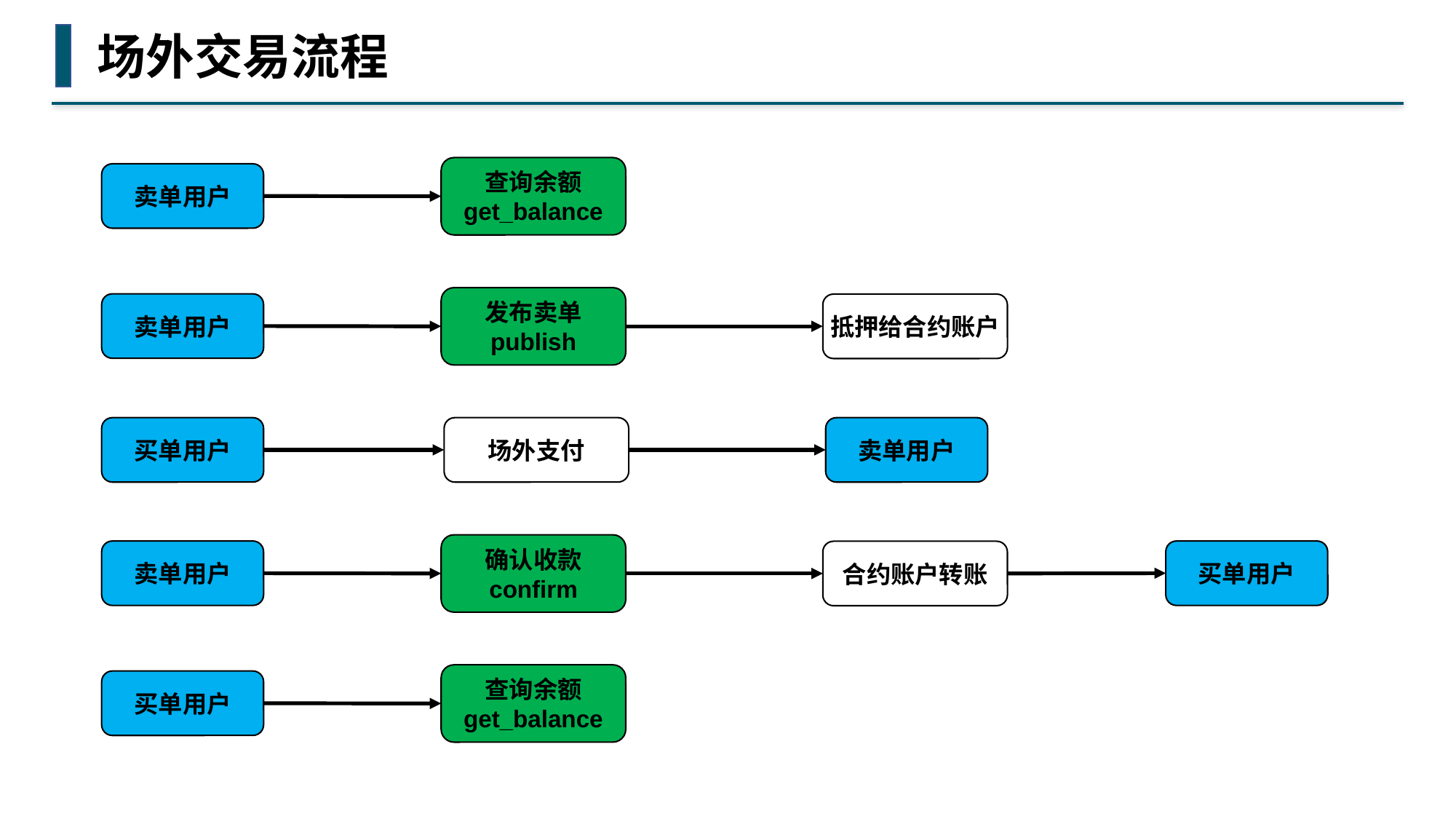

场外交易流程

查询余额
get_balance
卖单用户
发布卖单
publish
卖单用户
抵押给合约账户
买单用户
场外支付
卖单用户
确认收款
confirm
卖单用户
买单用户
合约账户转账
查询余额
get_balance
买单用户